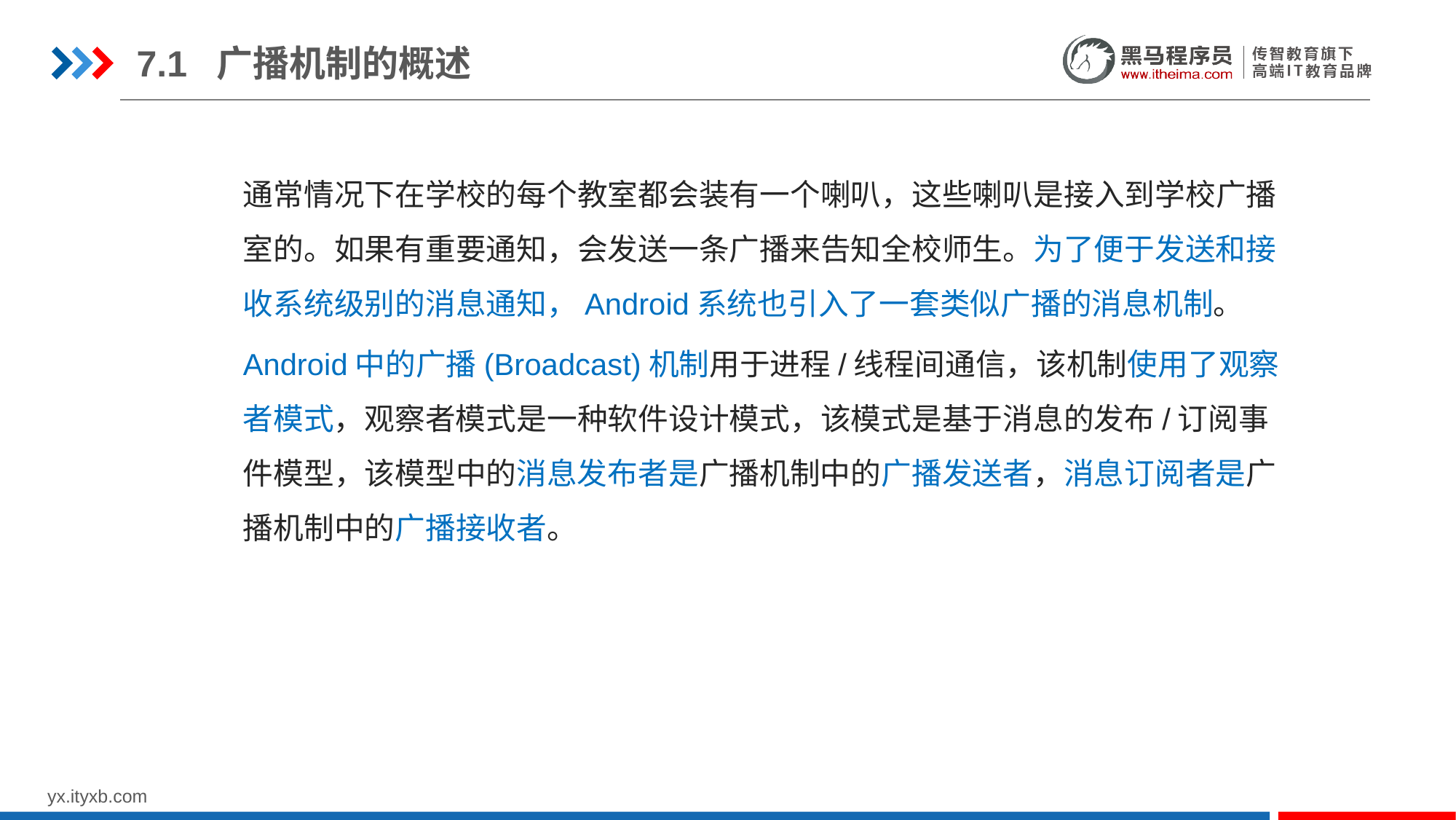

7.1  广播机制的概述
通常情况下在学校的每个教室都会装有一个喇叭，这些喇叭是接入到学校广播室的。如果有重要通知，会发送一条广播来告知全校师生。为了便于发送和接收系统级别的消息通知，Android系统也引入了一套类似广播的消息机制。
Android中的广播(Broadcast)机制用于进程/线程间通信，该机制使用了观察者模式，观察者模式是一种软件设计模式，该模式是基于消息的发布/订阅事件模型，该模型中的消息发布者是广播机制中的广播发送者，消息订阅者是广播机制中的广播接收者。